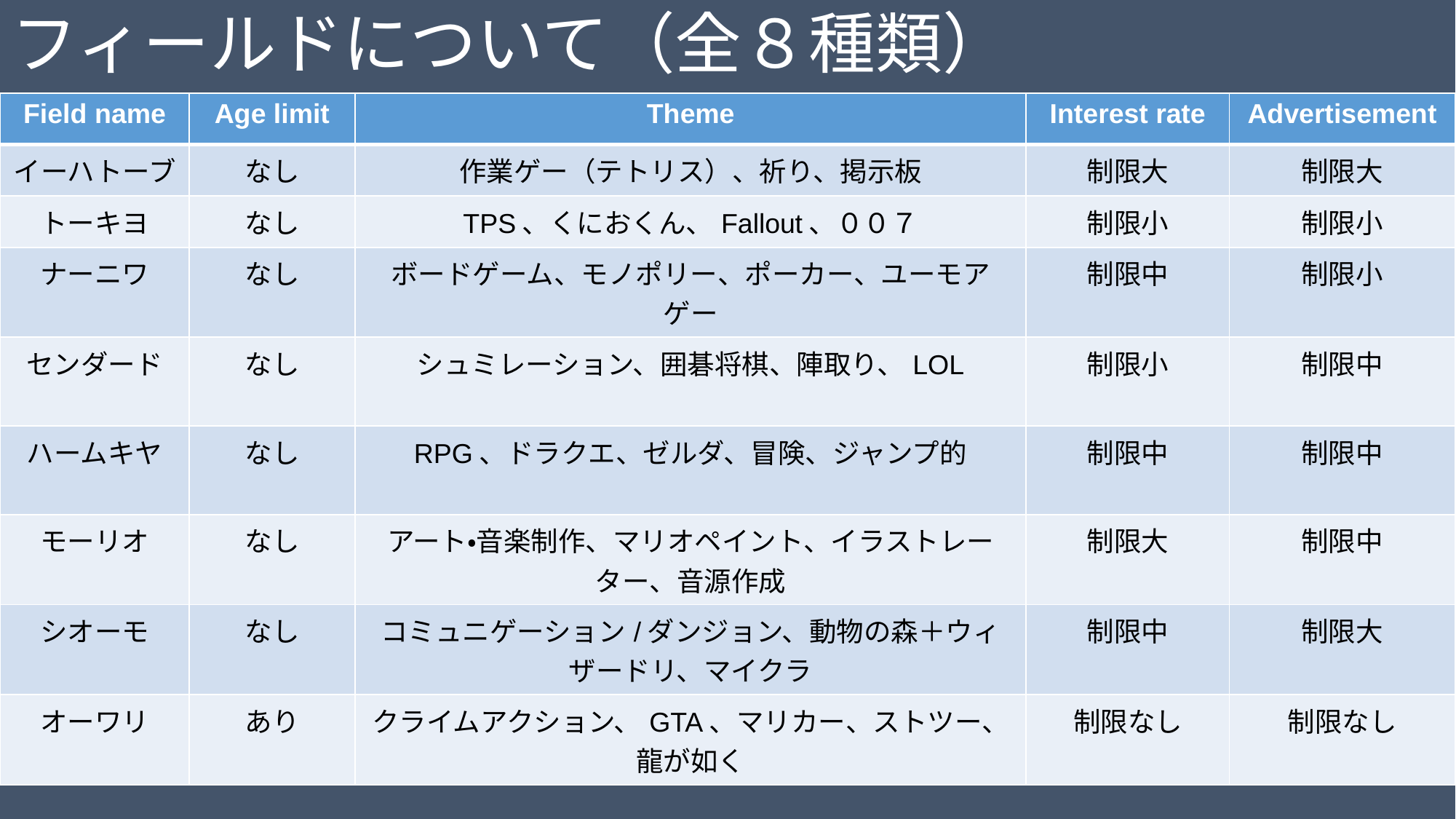

# フィールドについて（全８種類）
| Field name | Age limit | Theme | Interest rate | Advertisement |
| --- | --- | --- | --- | --- |
| イーハトーブ | なし | 作業ゲー（テトリス）、祈り、掲示板 | 制限大 | 制限大 |
| トーキヨ | なし | TPS、くにおくん、Fallout、００７ | 制限小 | 制限小 |
| ナーニワ | なし | ボードゲーム、モノポリー、ポーカー、ユーモアゲー | 制限中 | 制限小 |
| センダード | なし | シュミレーション、囲碁将棋、陣取り、LOL | 制限小 | 制限中 |
| ハームキヤ | なし | RPG、ドラクエ、ゼルダ、冒険、ジャンプ的 | 制限中 | 制限中 |
| モーリオ | なし | アート・音楽制作、マリオペイント、イラストレーター、音源作成 | 制限大 | 制限中 |
| シオーモ | なし | コミュニゲーション/ダンジョン、動物の森＋ウィザードリ、マイクラ | 制限中 | 制限大 |
| オーワリ | あり | クライムアクション、GTA、マリカー、ストツー、龍が如く | 制限なし | 制限なし |